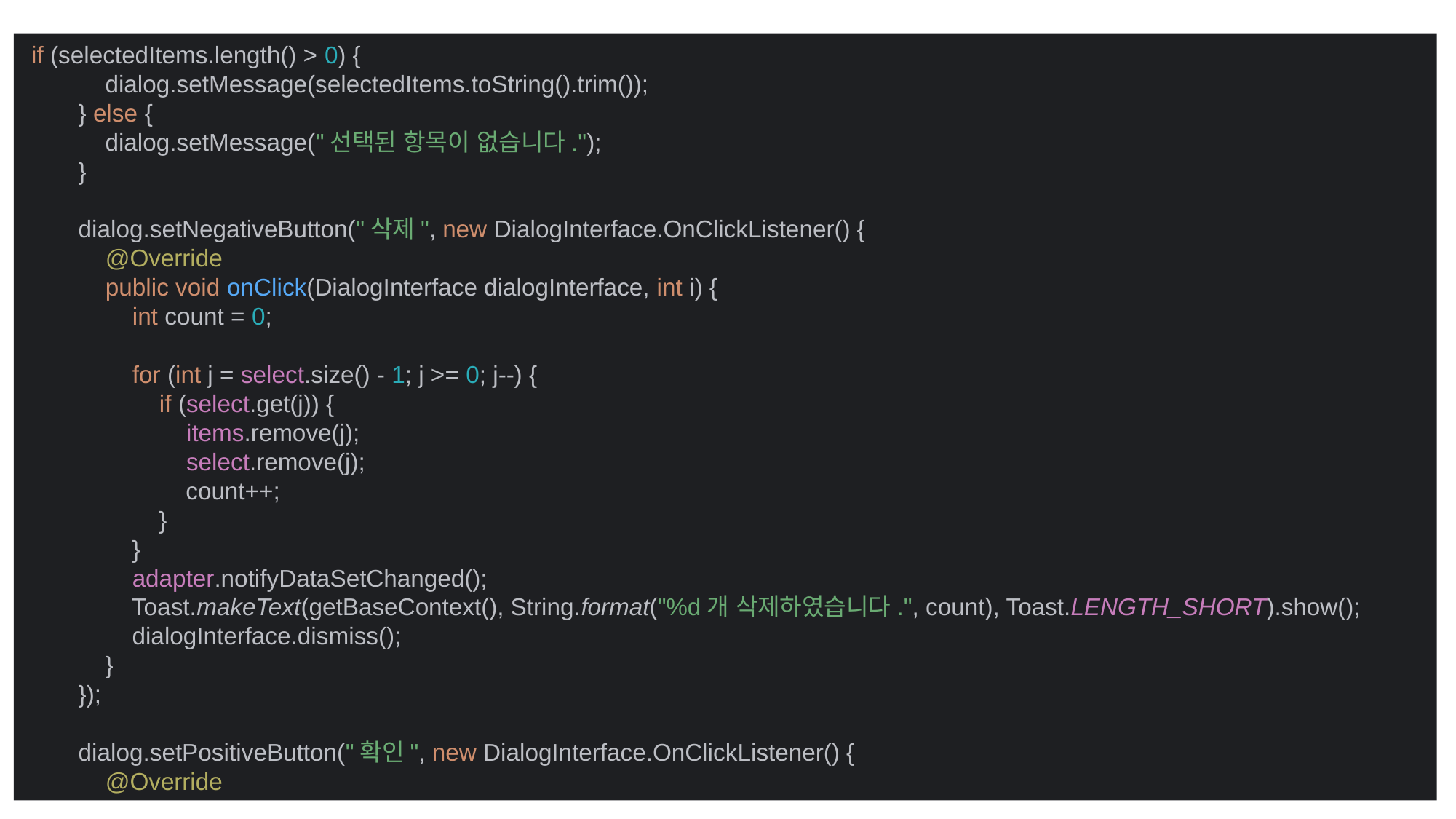

if (selectedItems.length() > 0) {
            dialog.setMessage(selectedItems.toString().trim());
        } else {
            dialog.setMessage("선택된 항목이 없습니다.");
        }
        dialog.setNegativeButton("삭제", new DialogInterface.OnClickListener() {
            @Override
            public void onClick(DialogInterface dialogInterface, int i) {
                int count = 0;
                for (int j = select.size() - 1; j >= 0; j--) {
                    if (select.get(j)) {
                        items.remove(j);
                        select.remove(j);
                        count++;
                    }
                }
                adapter.notifyDataSetChanged();
                Toast.makeText(getBaseContext(), String.format("%d개 삭제하였습니다.", count), Toast.LENGTH_SHORT).show();
                dialogInterface.dismiss();
            }
        });
        dialog.setPositiveButton("확인", new DialogInterface.OnClickListener() {
            @Override